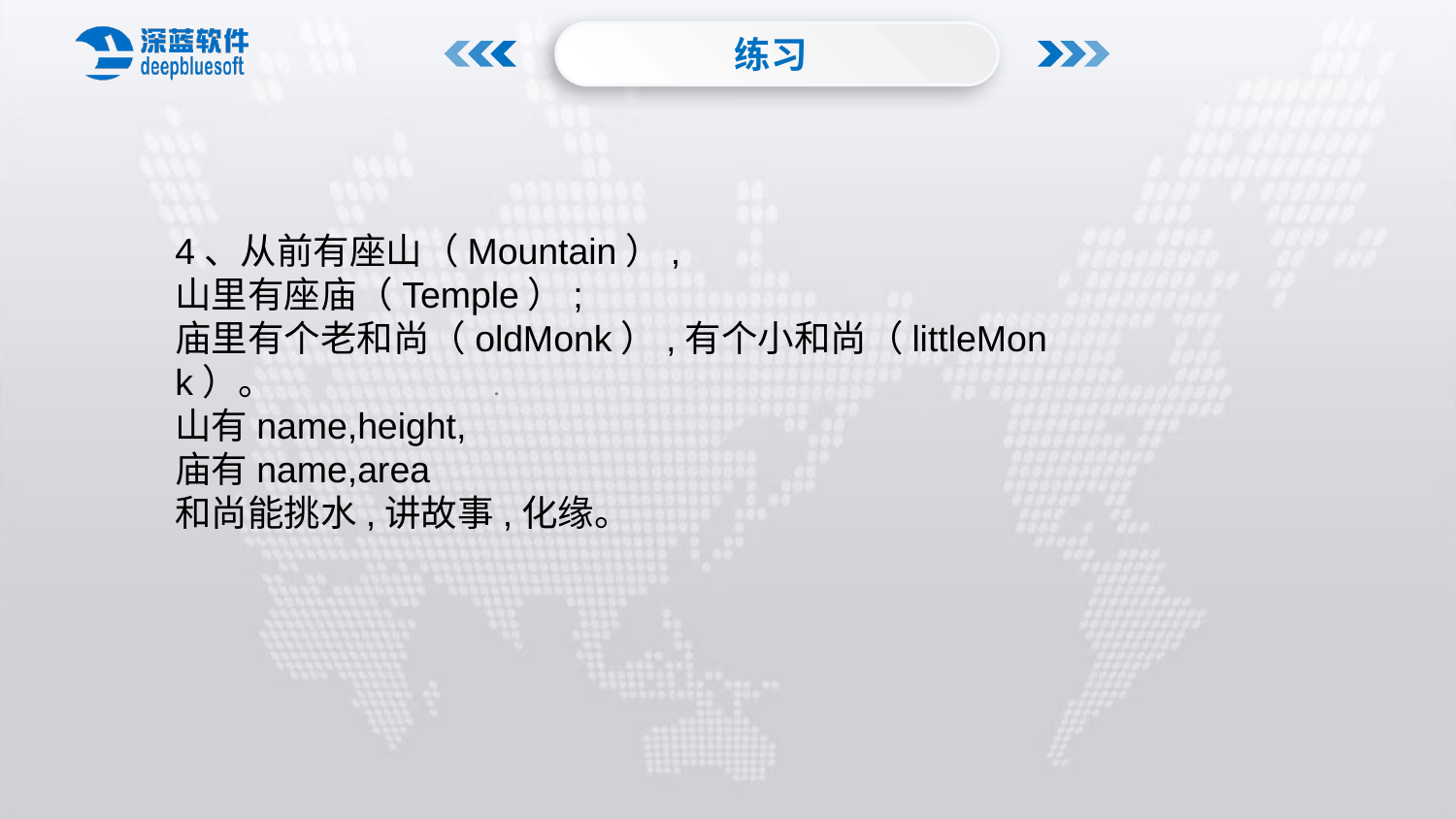

练习

4、从前有座山（Mountain）,
山里有座庙（Temple）;
庙里有个老和尚（oldMonk）,有个小和尚（littleMonk）。
山有name,height,
庙有name,area
和尚能挑水,讲故事,化缘。